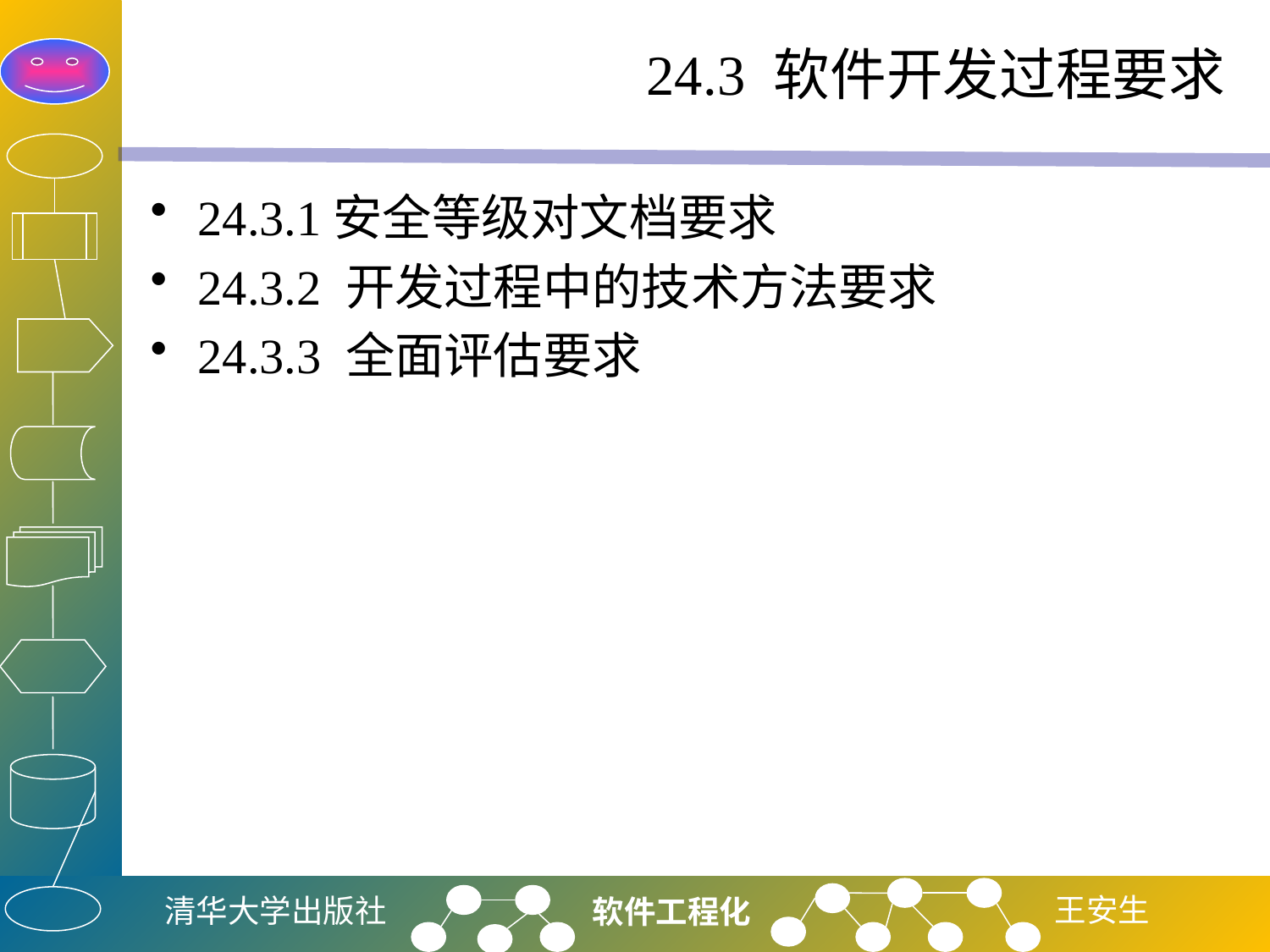

# 24.3 软件开发过程要求
24.3.1安全等级对文档要求
24.3.2 开发过程中的技术方法要求
24.3.3 全面评估要求